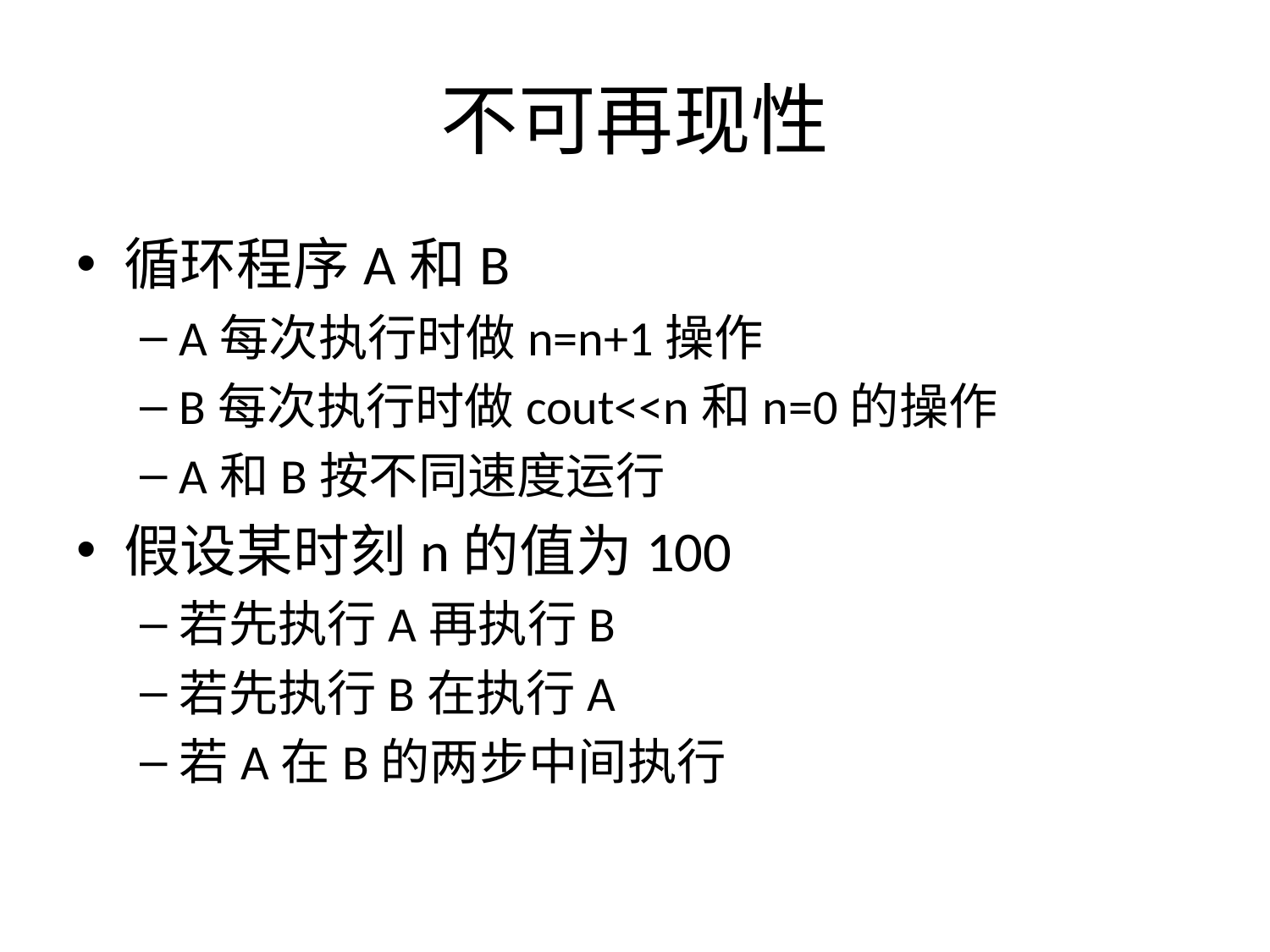

# 不可再现性
循环程序A和B
A每次执行时做n=n+1操作
B每次执行时做cout<<n和n=0的操作
A和B按不同速度运行
假设某时刻n的值为100
若先执行A再执行B
若先执行B在执行A
若A在B的两步中间执行